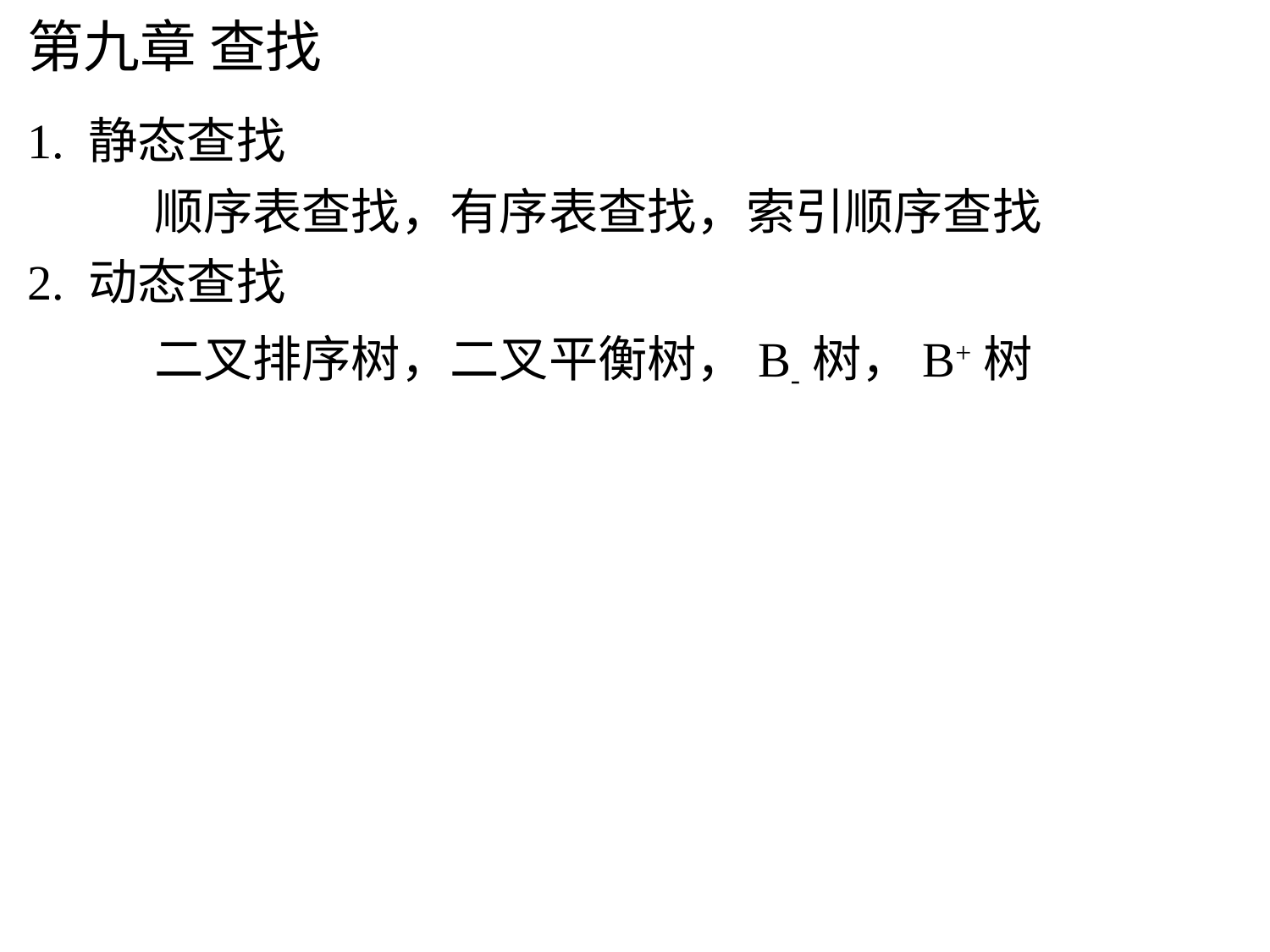

# 第九章 查找
1. 静态查找
	顺序表查找，有序表查找，索引顺序查找
2. 动态查找
	二叉排序树，二叉平衡树，B-树，B+树